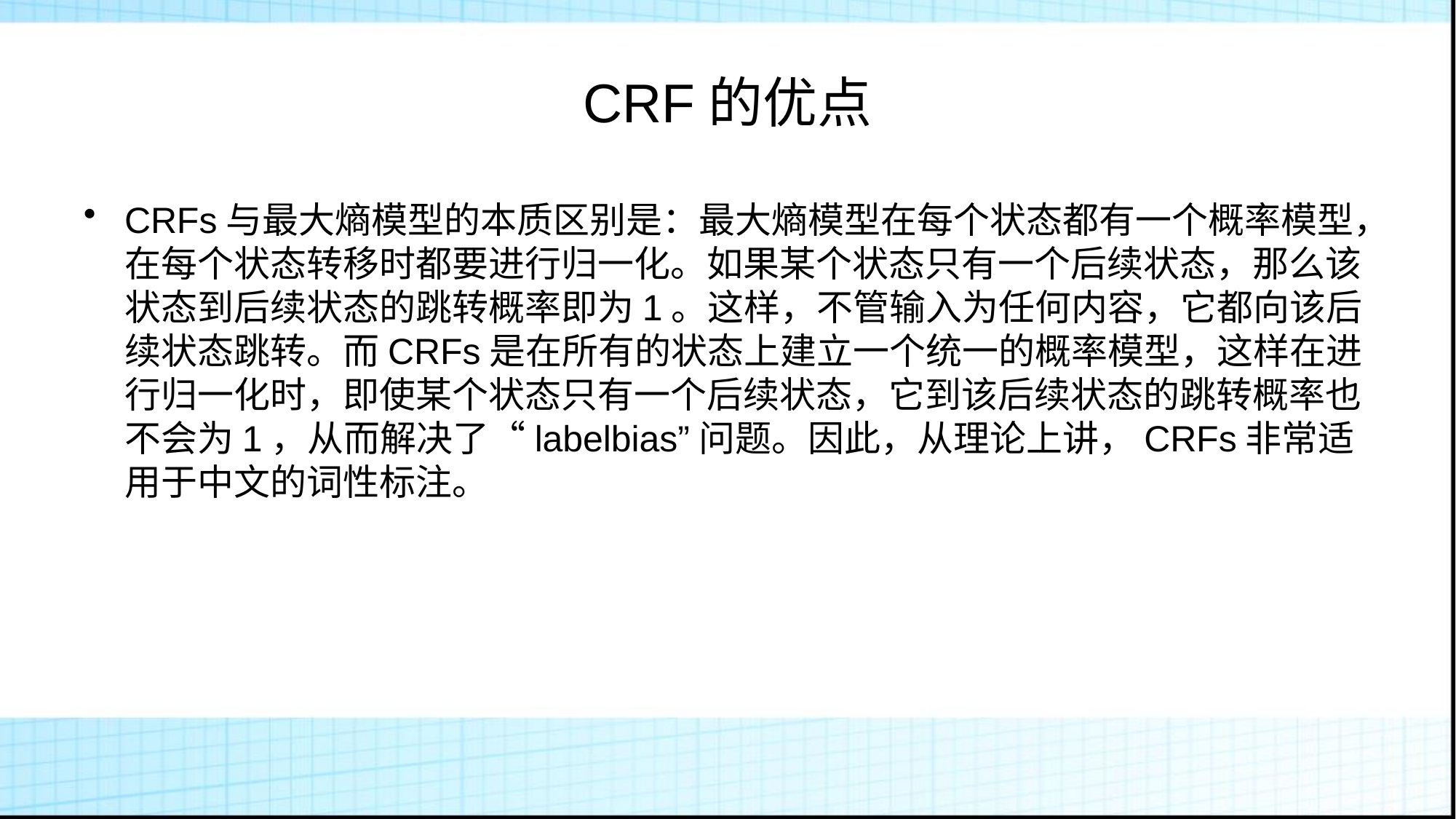

# CRF的优点
CRFs与最大熵模型的本质区别是：最大熵模型在每个状态都有一个概率模型，在每个状态转移时都要进行归一化。如果某个状态只有一个后续状态，那么该状态到后续状态的跳转概率即为1。这样，不管输入为任何内容，它都向该后续状态跳转。而CRFs是在所有的状态上建立一个统一的概率模型，这样在进行归一化时，即使某个状态只有一个后续状态，它到该后续状态的跳转概率也不会为1，从而解决了“labelbias”问题。因此，从理论上讲，CRFs非常适用于中文的词性标注。